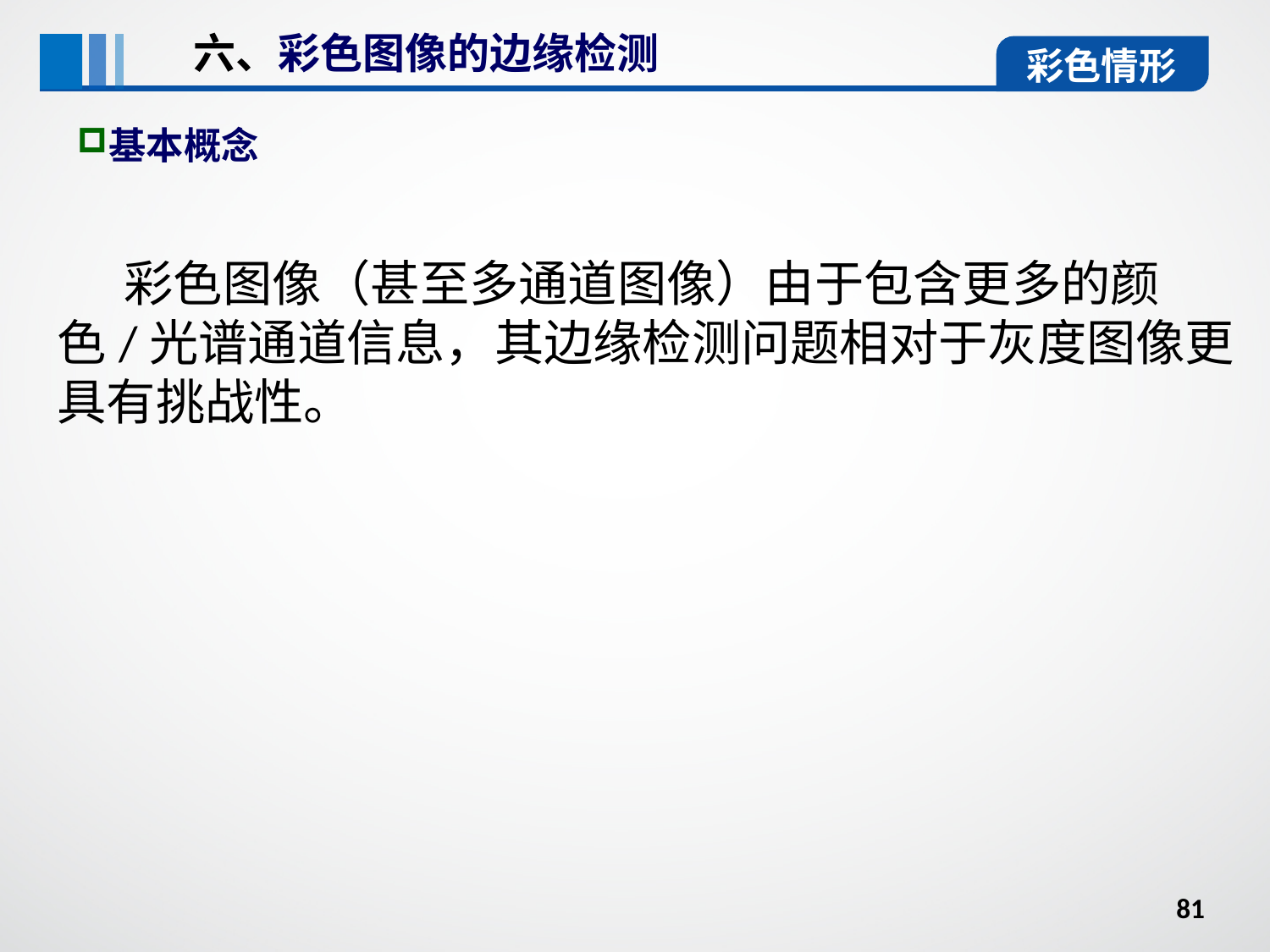

六、彩色图像的边缘检测
彩色情形
基本概念
     彩色图像（甚至多通道图像）由于包含更多的颜色/光谱通道信息，其边缘检测问题相对于灰度图像更具有挑战性。

81